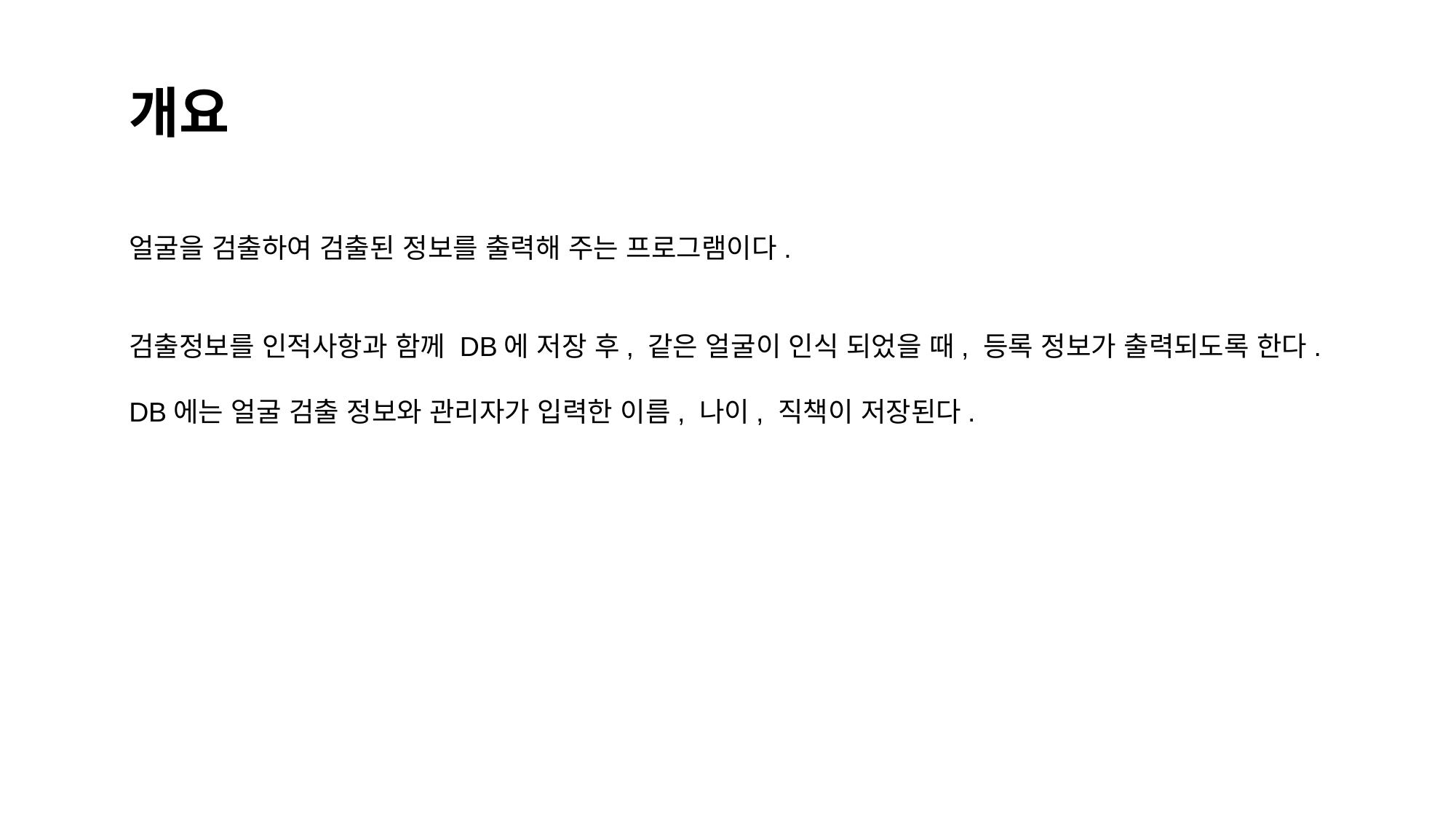

개요

얼굴을 검출하여 검출된 정보를 출력해 주는 프로그램이다.

검출정보를 인적사항과 함께 DB에 저장 후, 같은 얼굴이 인식 되었을 때, 등록 정보가 출력되도록 한다.

DB에는 얼굴 검출 정보와 관리자가 입력한 이름, 나이, 직책이 저장된다.